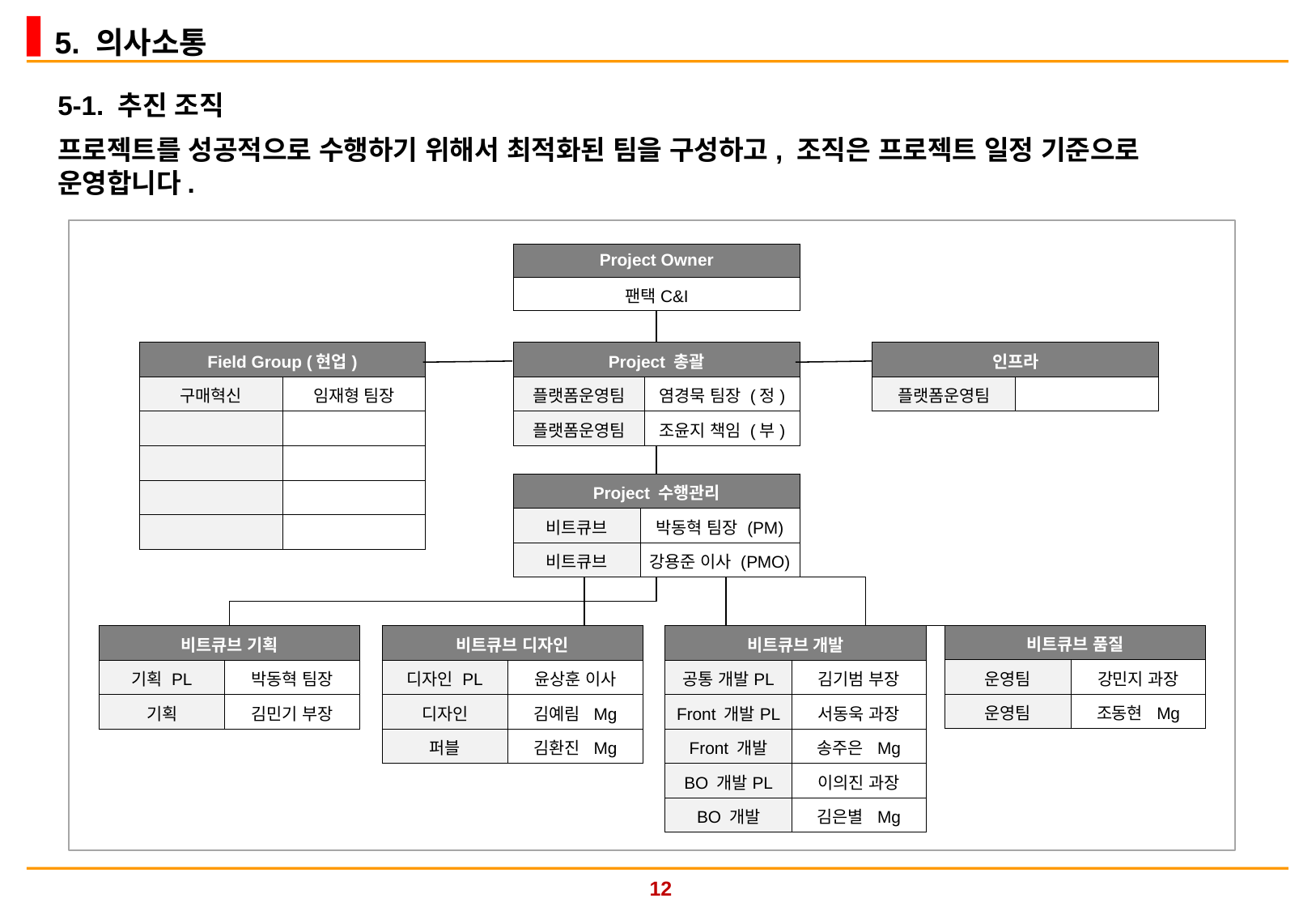

5. 의사소통
5-1. 추진 조직
프로젝트를 성공적으로 수행하기 위해서 최적화된 팀을 구성하고, 조직은 프로젝트 일정 기준으로 운영합니다.

| Project Owner |
| --- |
| 팬택C&I |
| Field Group (현업) |  |
| --- | --- |
| 구매혁신 | 임재형 팀장 |
|  |  |
|  |  |
|  |  |
|  |  |
| Project 총괄 |  |
| --- | --- |
| 플랫폼운영팀 | 염경묵 팀장 (정) |
| 플랫폼운영팀 | 조윤지 책임 (부) |
| 인프라 |  |
| --- | --- |
| 플랫폼운영팀 |  |
| Project 수행관리 |  |
| --- | --- |
| 비트큐브 | 박동혁 팀장 (PM) |
| 비트큐브 | 강용준 이사 (PMO) |
| 비트큐브 품질 |  |
| --- | --- |
| 운영팀 | 강민지 과장 |
| 운영팀 | 조동현 Mg |
| 비트큐브 기획 |  |
| --- | --- |
| 기획 PL | 박동혁 팀장 |
| 기획 | 김민기 부장 |
| 비트큐브 디자인 |  |
| --- | --- |
| 디자인 PL | 윤상훈 이사 |
| 디자인 | 김예림 Mg |
| 퍼블 | 김환진 Mg |
| 비트큐브 개발 |  |
| --- | --- |
| 공통 개발PL | 김기범 부장 |
| Front 개발PL | 서동욱 과장 |
| Front 개발 | 송주은 Mg |
| BO 개발PL | 이의진 과장 |
| BO 개발 | 김은별 Mg |